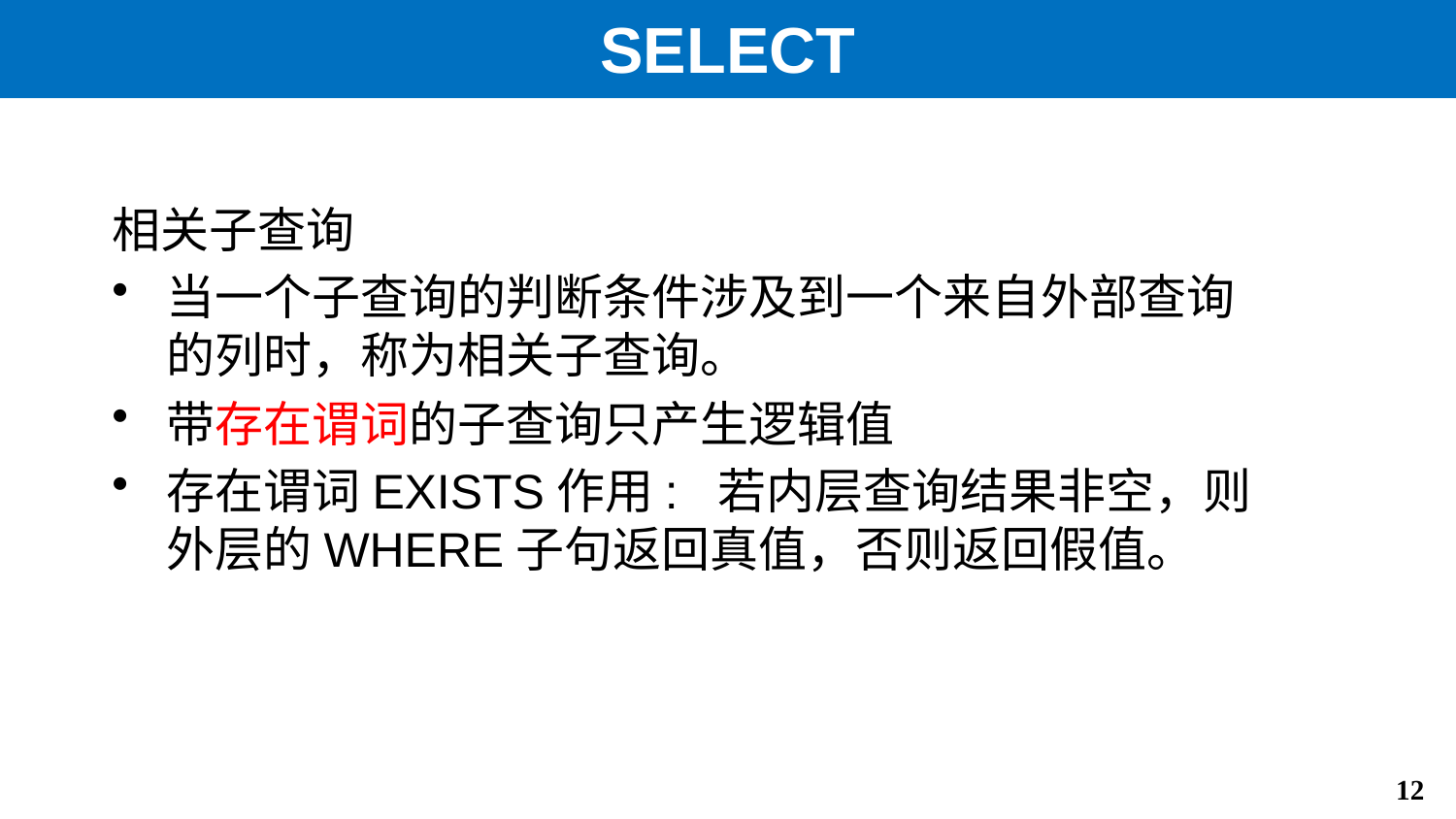

# SELECT
相关子查询
当一个子查询的判断条件涉及到一个来自外部查询的列时，称为相关子查询。
带存在谓词的子查询只产生逻辑值
存在谓词EXISTS作用:  若内层查询结果非空，则外层的WHERE子句返回真值，否则返回假值。